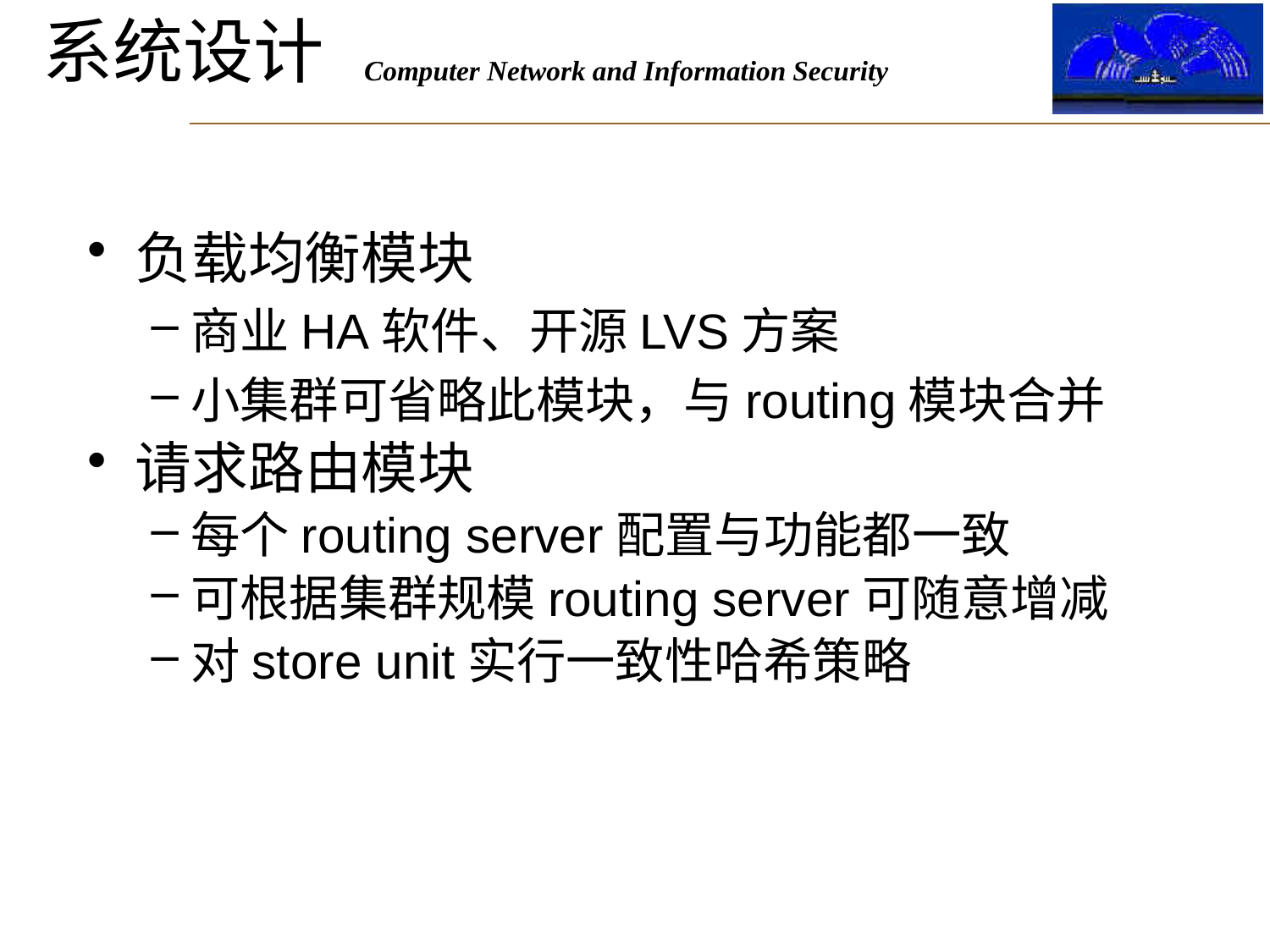

系统设计
负载均衡模块
商业HA软件、开源LVS方案
小集群可省略此模块，与routing模块合并
请求路由模块
每个routing server配置与功能都一致
可根据集群规模routing server可随意增减
对store unit实行一致性哈希策略